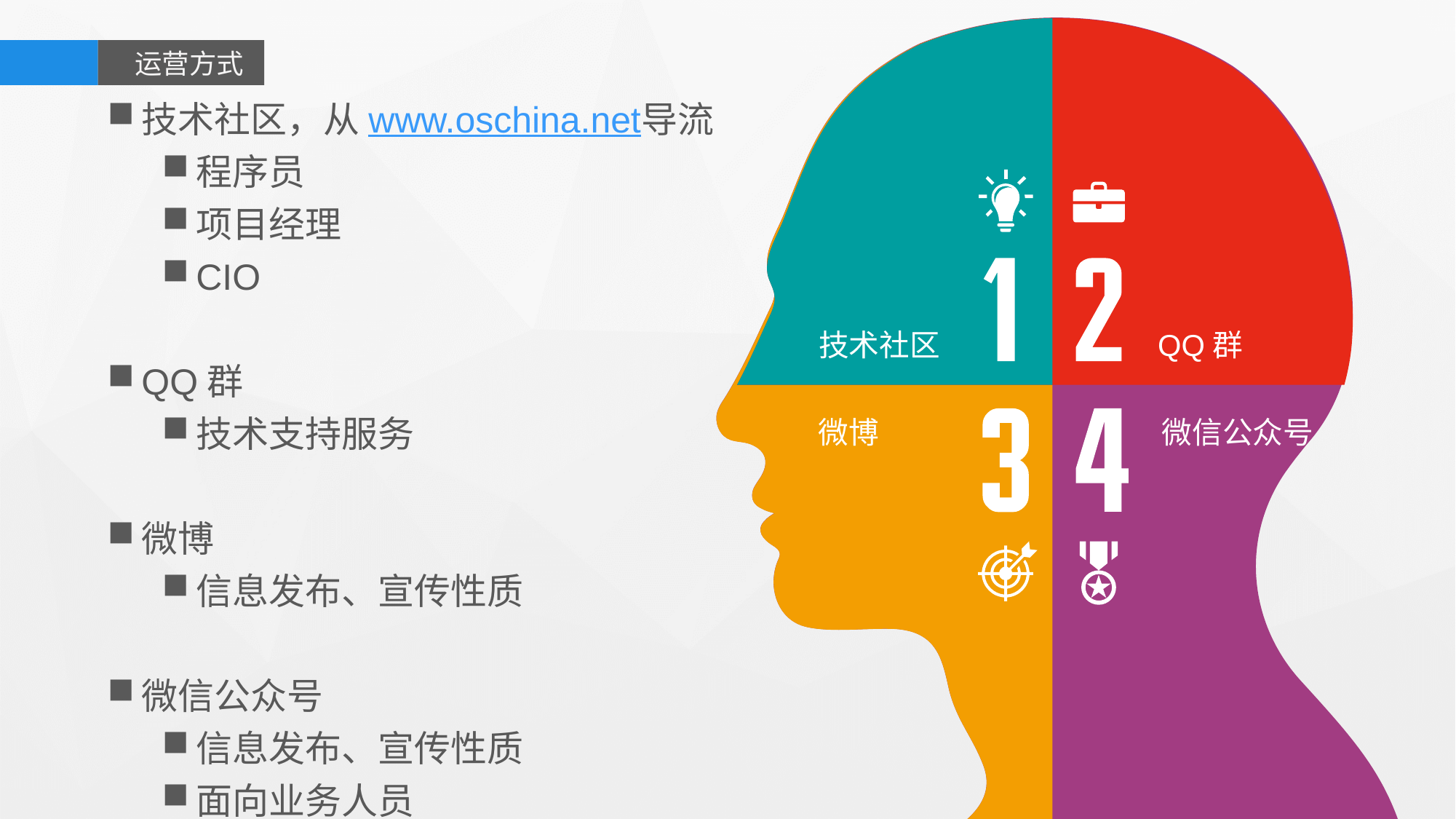

运营方式
技术社区，从www.oschina.net导流
程序员
项目经理
CIO

QQ群
技术支持服务

微博
信息发布、宣传性质

微信公众号
信息发布、宣传性质
面向业务人员

Title Here
技术社区
QQ群
Title Here
微博

微信公众号